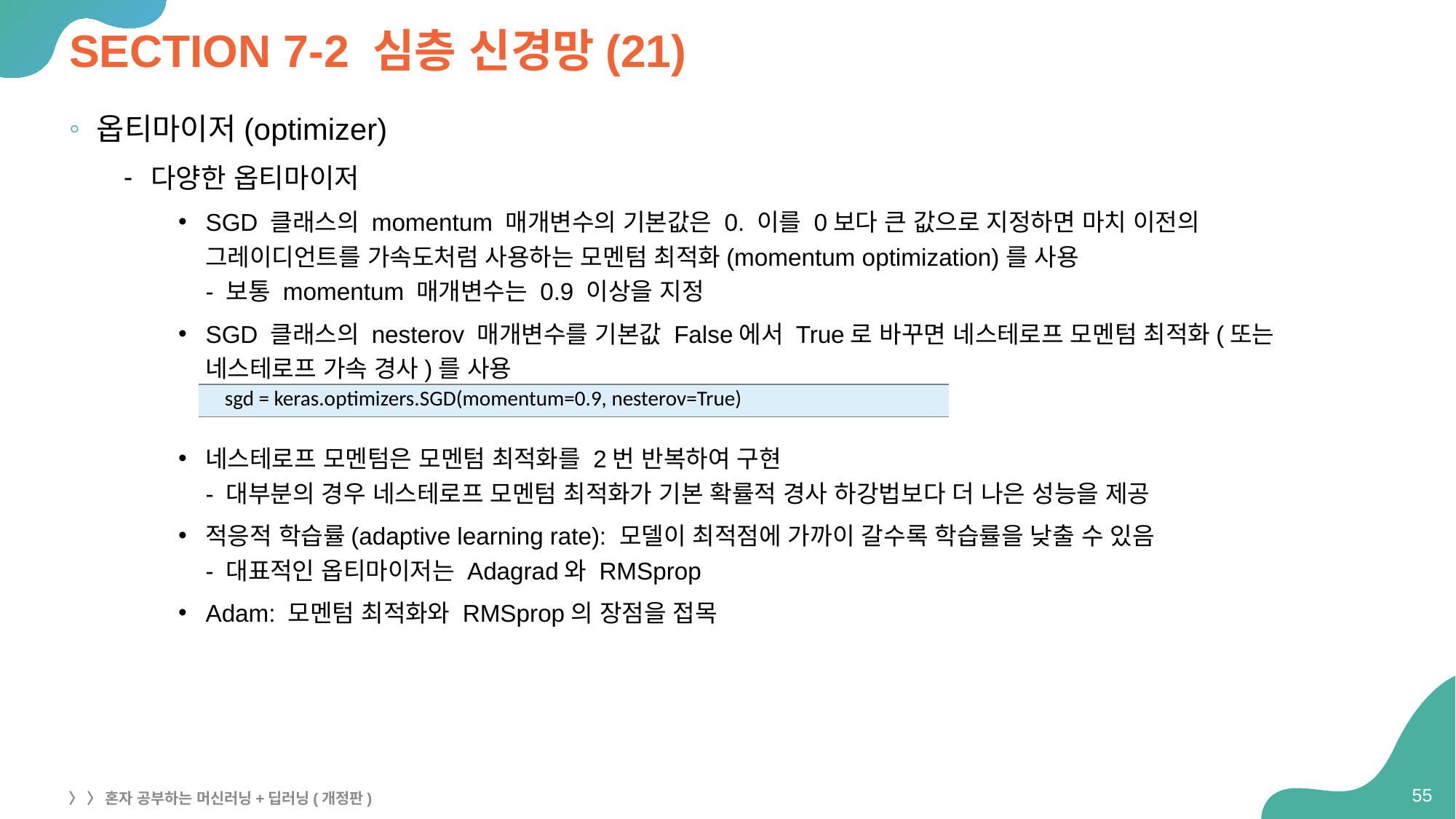

# SECTION 7-2 심층 신경망(21)
옵티마이저(optimizer)
다양한 옵티마이저
SGD 클래스의 momentum 매개변수의 기본값은 0. 이를 0보다 큰 값으로 지정하면 마치 이전의 그레이디언트를 가속도처럼 사용하는 모멘텀 최적화(momentum optimization)를 사용
- 보통 momentum 매개변수는 0.9 이상을 지정
SGD 클래스의 nesterov 매개변수를 기본값 False에서 True로 바꾸면 네스테로프 모멘텀 최적화(또는 네스테로프 가속 경사)를 사용

네스테로프 모멘텀은 모멘텀 최적화를 2번 반복하여 구현
- 대부분의 경우 네스테로프 모멘텀 최적화가 기본 확률적 경사 하강법보다 더 나은 성능을 제공
적응적 학습률(adaptive learning rate): 모델이 최적점에 가까이 갈수록 학습률을 낮출 수 있음
- 대표적인 옵티마이저는 Adagrad와 RMSprop
Adam: 모멘텀 최적화와 RMSprop의 장점을 접목

| sgd = keras.optimizers.SGD(momentum=0.9, nesterov=True) |
| --- |
55
〉 〉 혼자 공부하는 머신러닝+딥러닝(개정판)